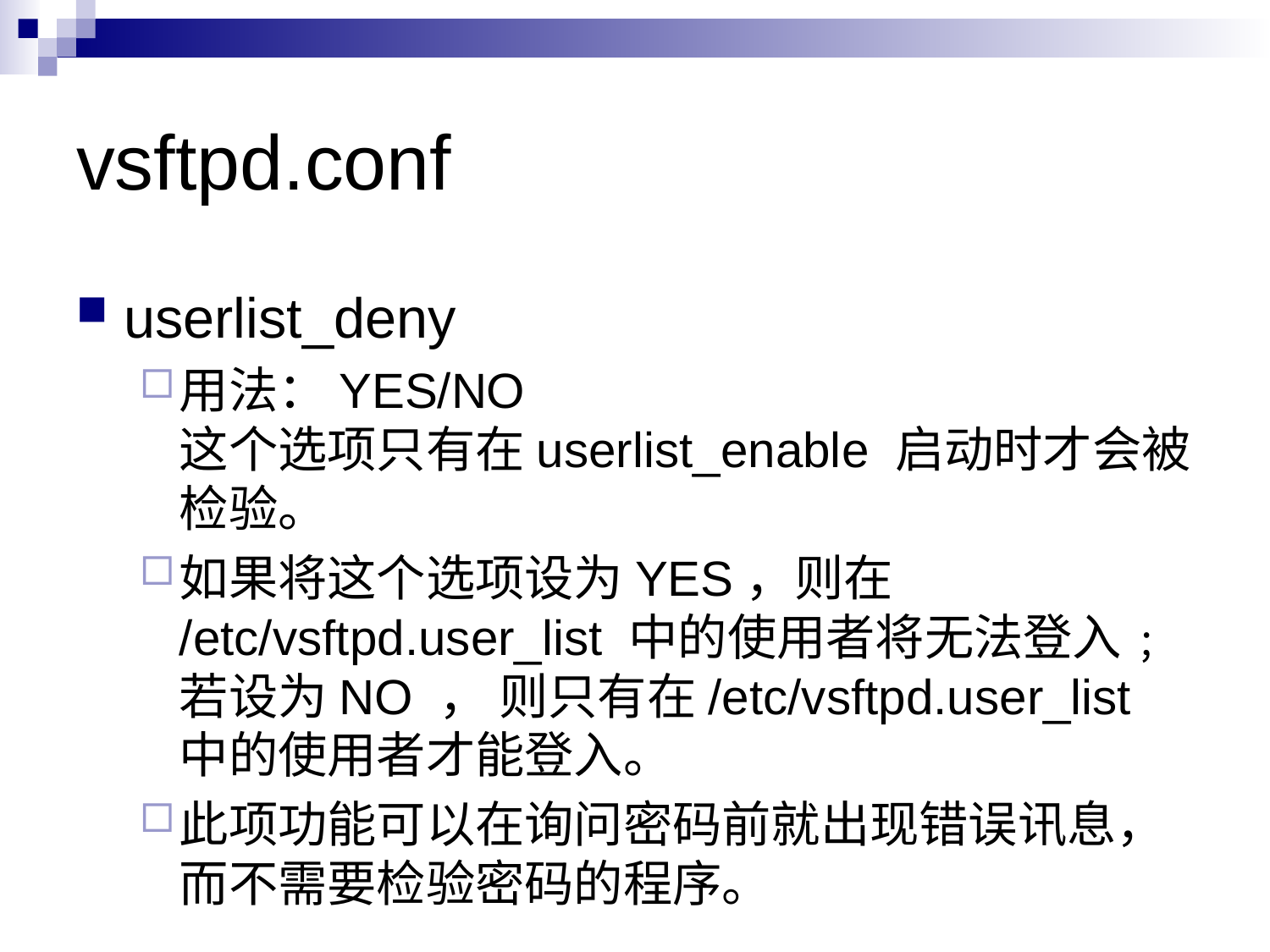

# vsftpd.conf
userlist_deny
用法：YES/NO
这个选项只有在userlist_enable 启动时才会被检验。
如果将这个选项设为YES，则在
/etc/vsftpd.user_list 中的使用者将无法登入﹔ 若设为NO ， 则只有在/etc/vsftpd.user_list 中的使用者才能登入。
此项功能可以在询问密码前就出现错误讯息，而不需要检验密码的程序。